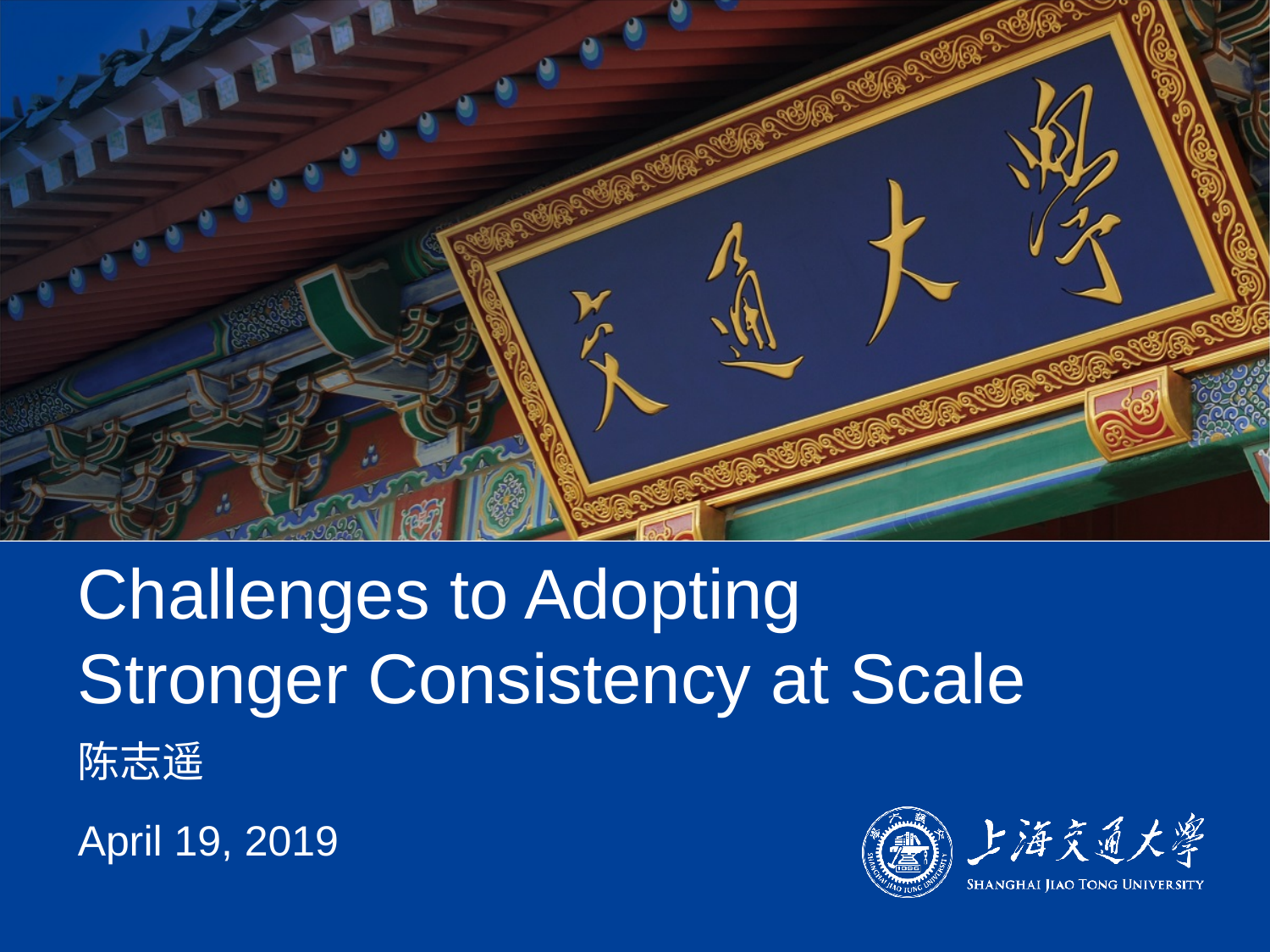

# Challenges to Adopting Stronger Consistency at Scale
陈志遥
April 19, 2019